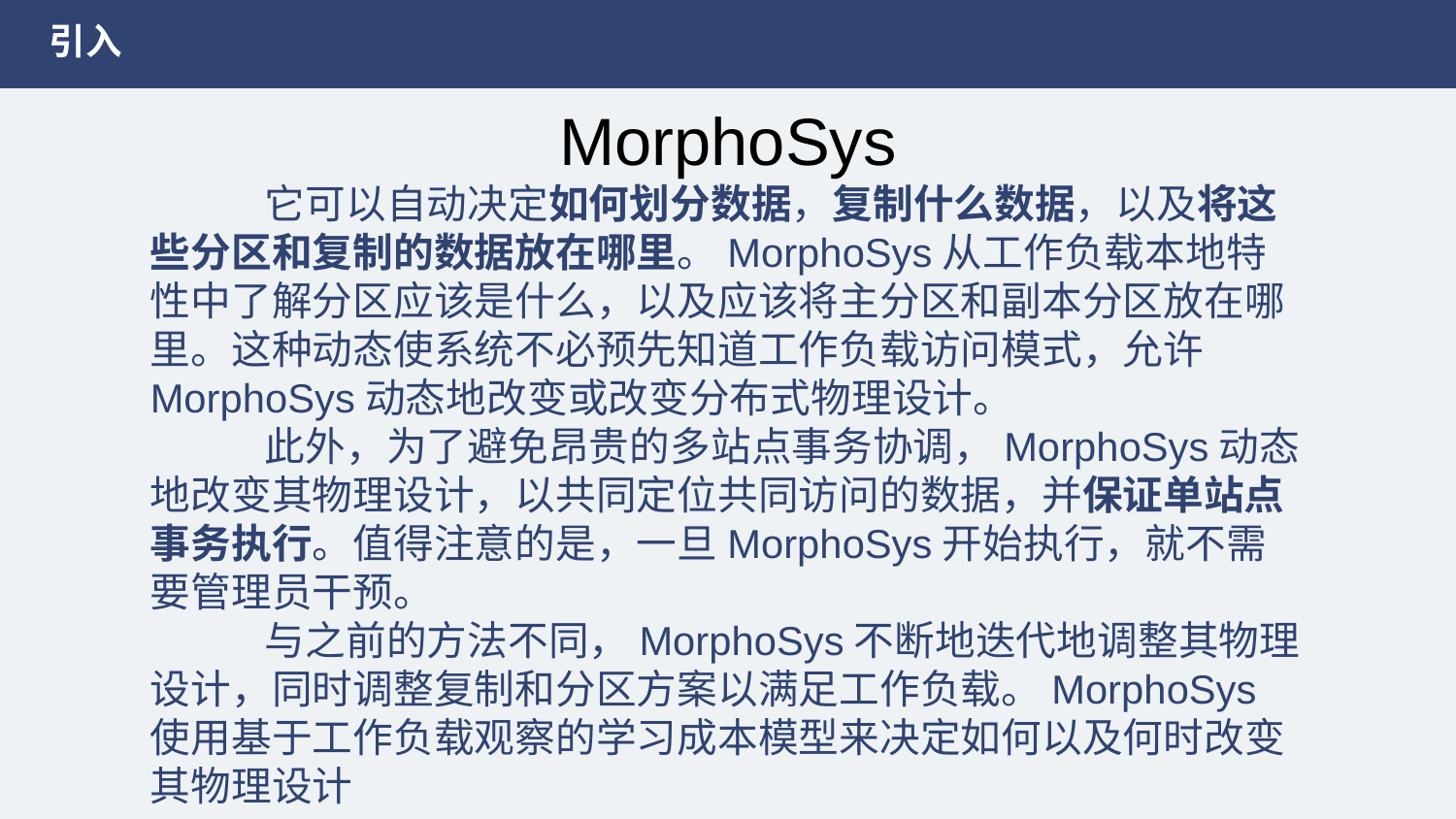

引入
# MorphoSys
它可以自动决定如何划分数据，复制什么数据，以及将这些分区和复制的数据放在哪里。MorphoSys从工作负载本地特性中了解分区应该是什么，以及应该将主分区和副本分区放在哪里。这种动态使系统不必预先知道工作负载访问模式，允许MorphoSys动态地改变或改变分布式物理设计。
此外，为了避免昂贵的多站点事务协调，MorphoSys动态地改变其物理设计，以共同定位共同访问的数据，并保证单站点事务执行。值得注意的是，一旦MorphoSys开始执行，就不需要管理员干预。
与之前的方法不同，MorphoSys不断地迭代地调整其物理设计，同时调整复制和分区方案以满足工作负载。MorphoSys使用基于工作负载观察的学习成本模型来决定如何以及何时改变其物理设计